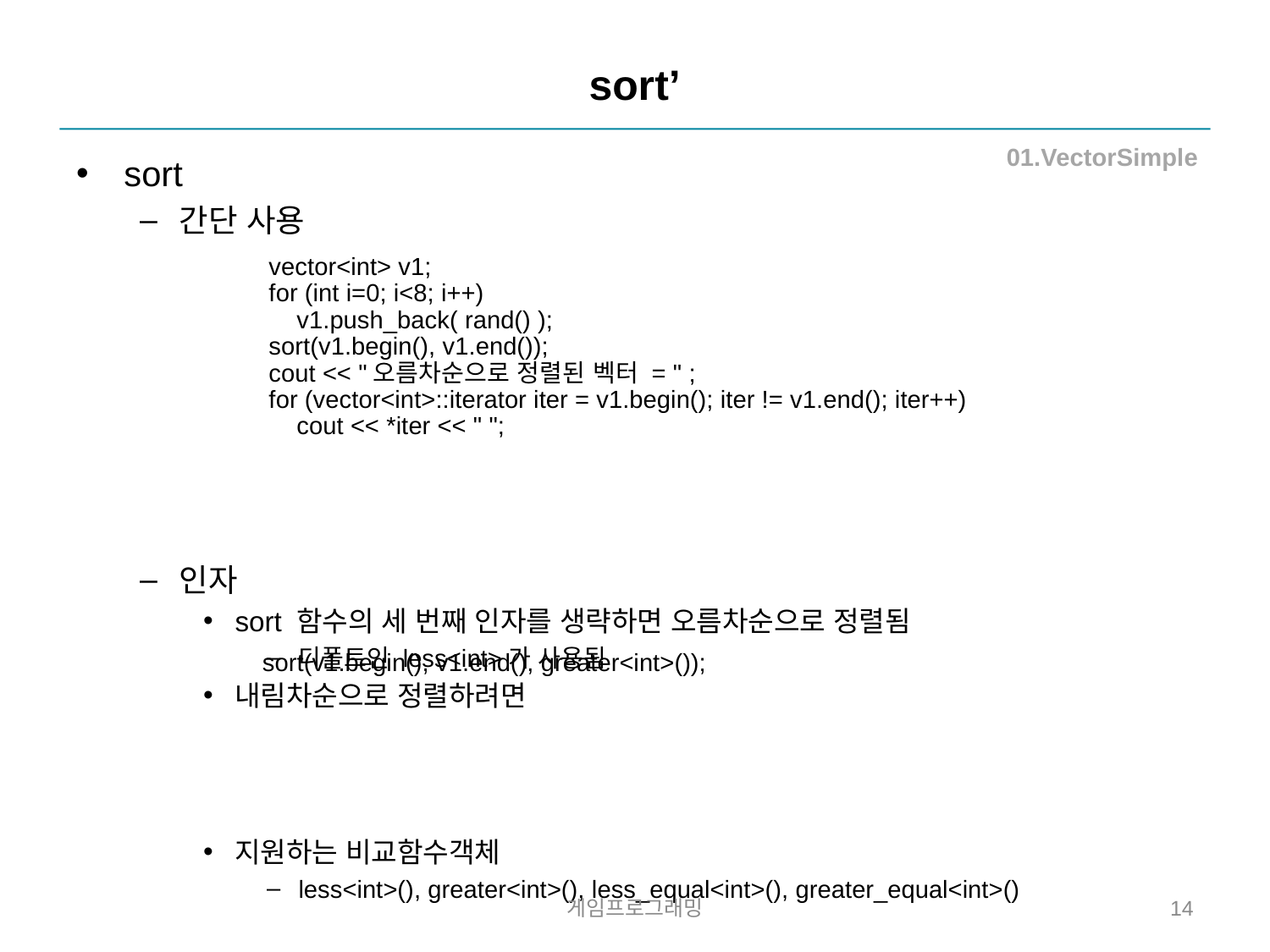

# sort’
01.VectorSimple
sort
간단 사용

인자
sort 함수의 세 번째 인자를 생략하면 오름차순으로 정렬됨
디폴트인 less<int>가 사용됨
내림차순으로 정렬하려면

지원하는 비교함수객체
less<int>(), greater<int>(), less_equal<int>(), greater_equal<int>()

vector<int> v1;
for (int i=0; i<8; i++)
    v1.push_back( rand() );
sort(v1.begin(), v1.end());
cout << "오름차순으로 정렬된 벡터 = " ;
for (vector<int>::iterator iter = v1.begin(); iter != v1.end(); iter++)
    cout << *iter << " ";
sort(v1.begin(), v1.end(), greater<int>());
게임프로그래밍
14